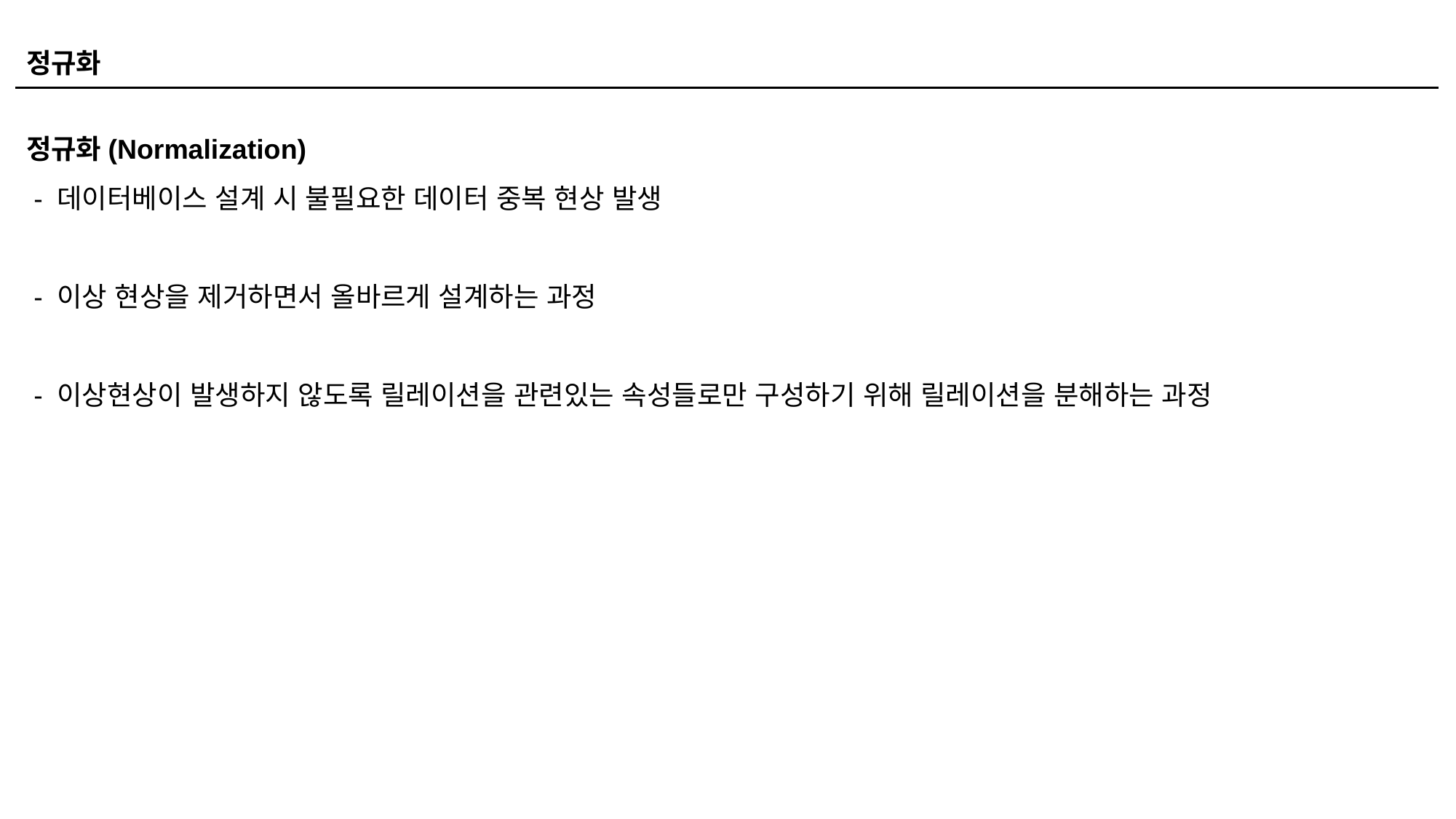

정규화
정규화(Normalization)
 - 데이터베이스 설계 시 불필요한 데이터 중복 현상 발생

 - 이상 현상을 제거하면서 올바르게 설계하는 과정

 - 이상현상이 발생하지 않도록 릴레이션을 관련있는 속성들로만 구성하기 위해 릴레이션을 분해하는 과정